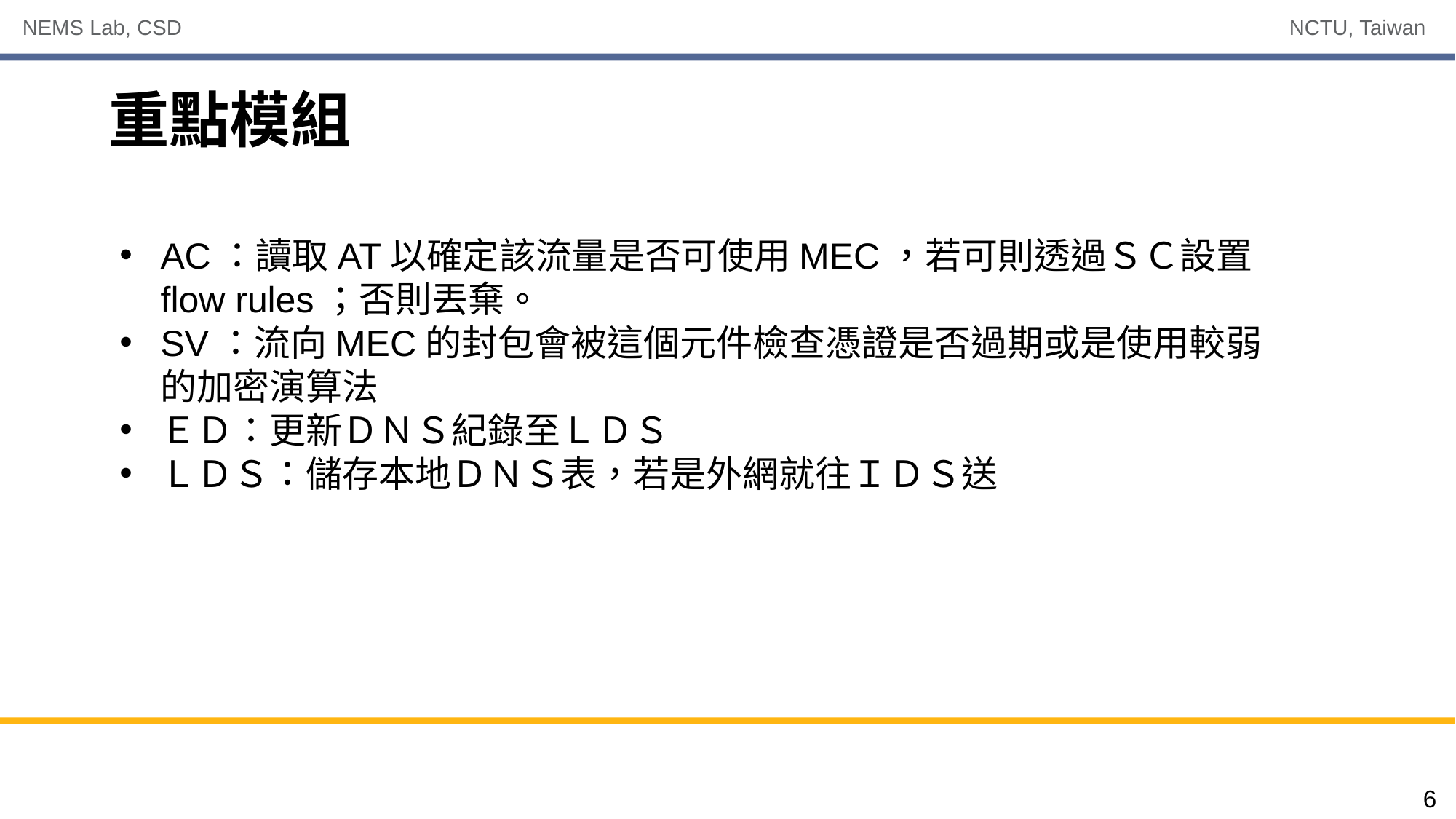

# 重點模組
AC：讀取AT以確定該流量是否可使用MEC，若可則透過ＳＣ設置flow rules；否則丟棄。
SV：流向MEC的封包會被這個元件檢查憑證是否過期或是使用較弱的加密演算法
ＥＤ：更新ＤＮＳ紀錄至ＬＤＳ
ＬＤＳ：儲存本地ＤＮＳ表，若是外網就往ＩＤＳ送
6